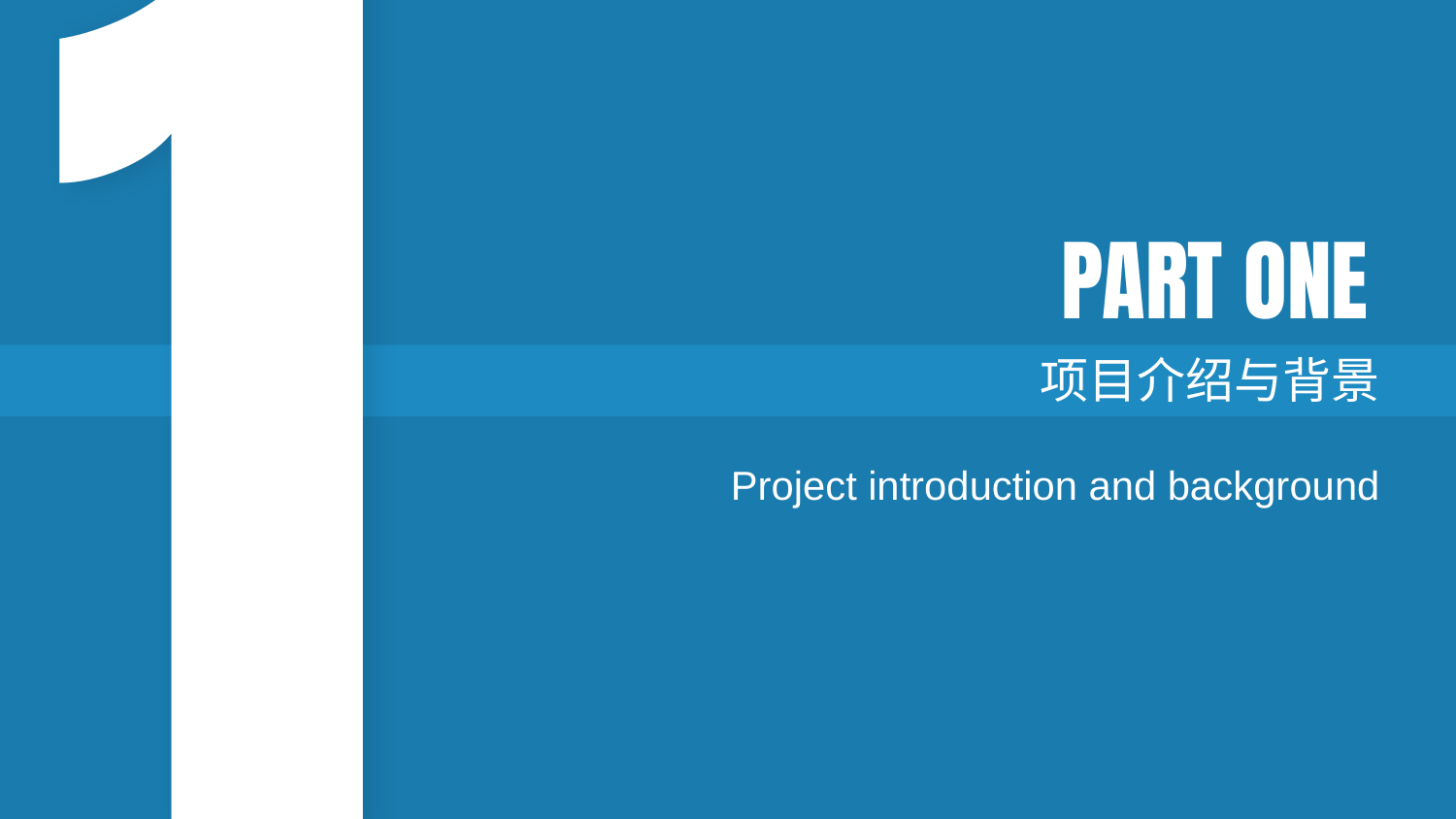

1
PART ONE
项目介绍与背景

Project introduction and background